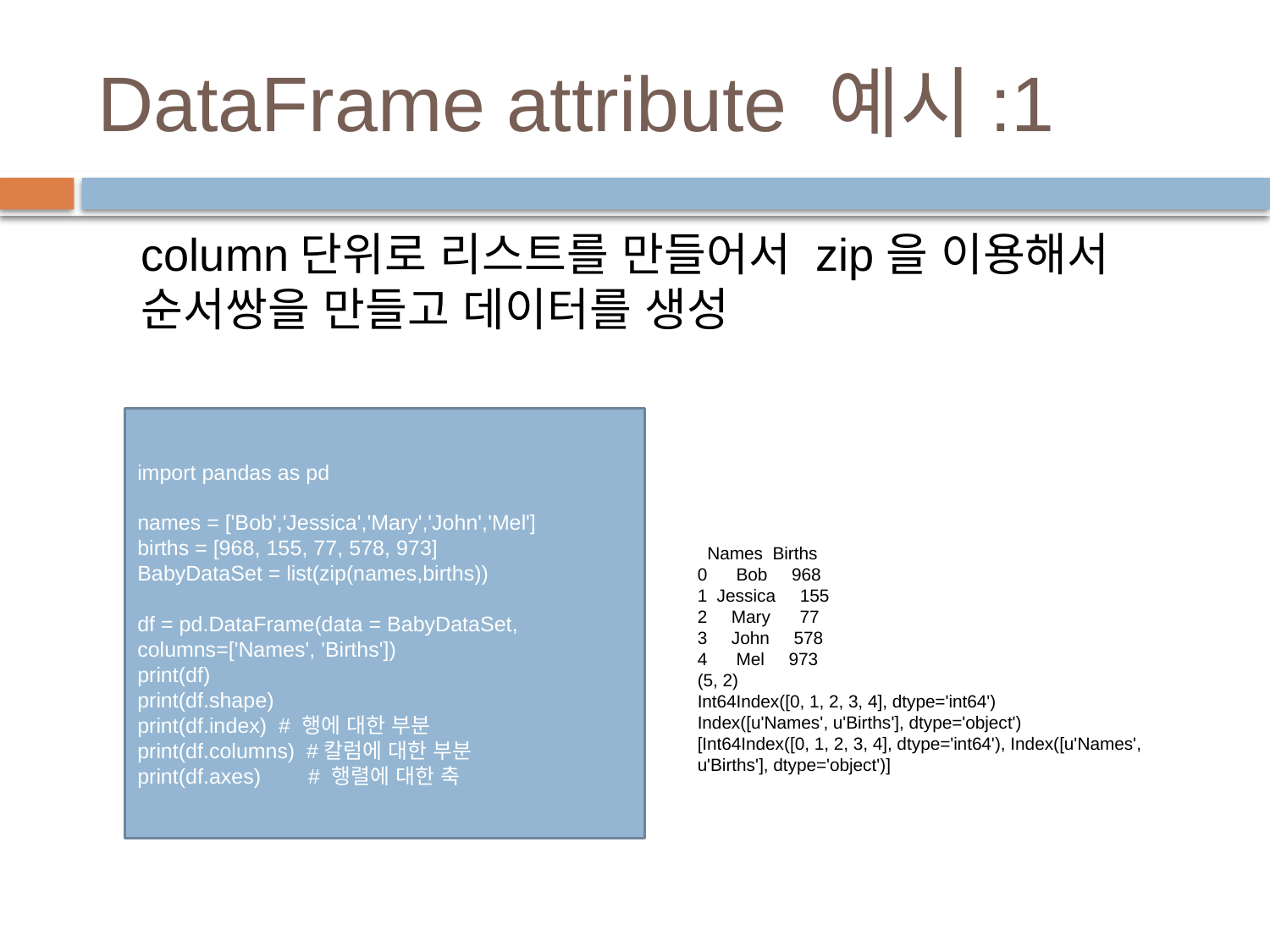

# DataFrame attribute 예시:1
column단위로 리스트를 만들어서 zip을 이용해서 순서쌍을 만들고 데이터를 생성
import pandas as pd

names = ['Bob','Jessica','Mary','John','Mel']
births = [968, 155, 77, 578, 973]
BabyDataSet = list(zip(names,births))

df = pd.DataFrame(data = BabyDataSet, columns=['Names', 'Births'])
print(df)
print(df.shape)
print(df.index)  # 행에 대한 부분
print(df.columns)  #칼럼에 대한 부분
print(df.axes)        # 행렬에 대한 축
  Names  Births
0      Bob     968
1  Jessica     155
2     Mary      77
3     John     578
4      Mel     973
(5, 2)
Int64Index([0, 1, 2, 3, 4], dtype='int64')
Index([u'Names', u'Births'], dtype='object')
[Int64Index([0, 1, 2, 3, 4], dtype='int64'), Index([u'Names', u'Births'], dtype='object')]